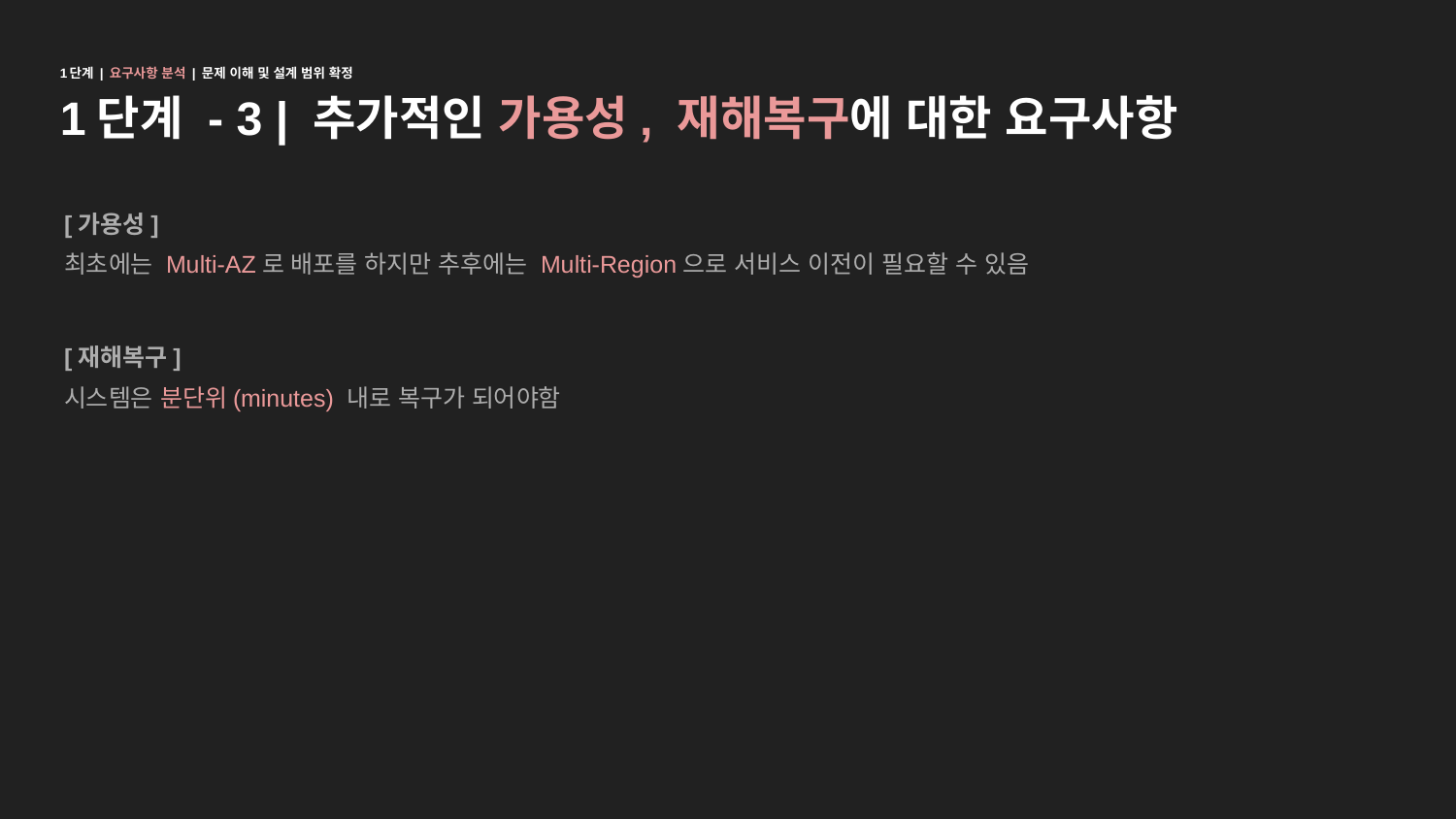

1단계 | 요구사항 분석 | 문제 이해 및 설계 범위 확정
# 1단계 - 3 | 추가적인 가용성, 재해복구에 대한 요구사항
[가용성]
최초에는 Multi-AZ로 배포를 하지만 추후에는 Multi-Region으로 서비스 이전이 필요할 수 있음
[재해복구]
시스템은 분단위(minutes) 내로 복구가 되어야함